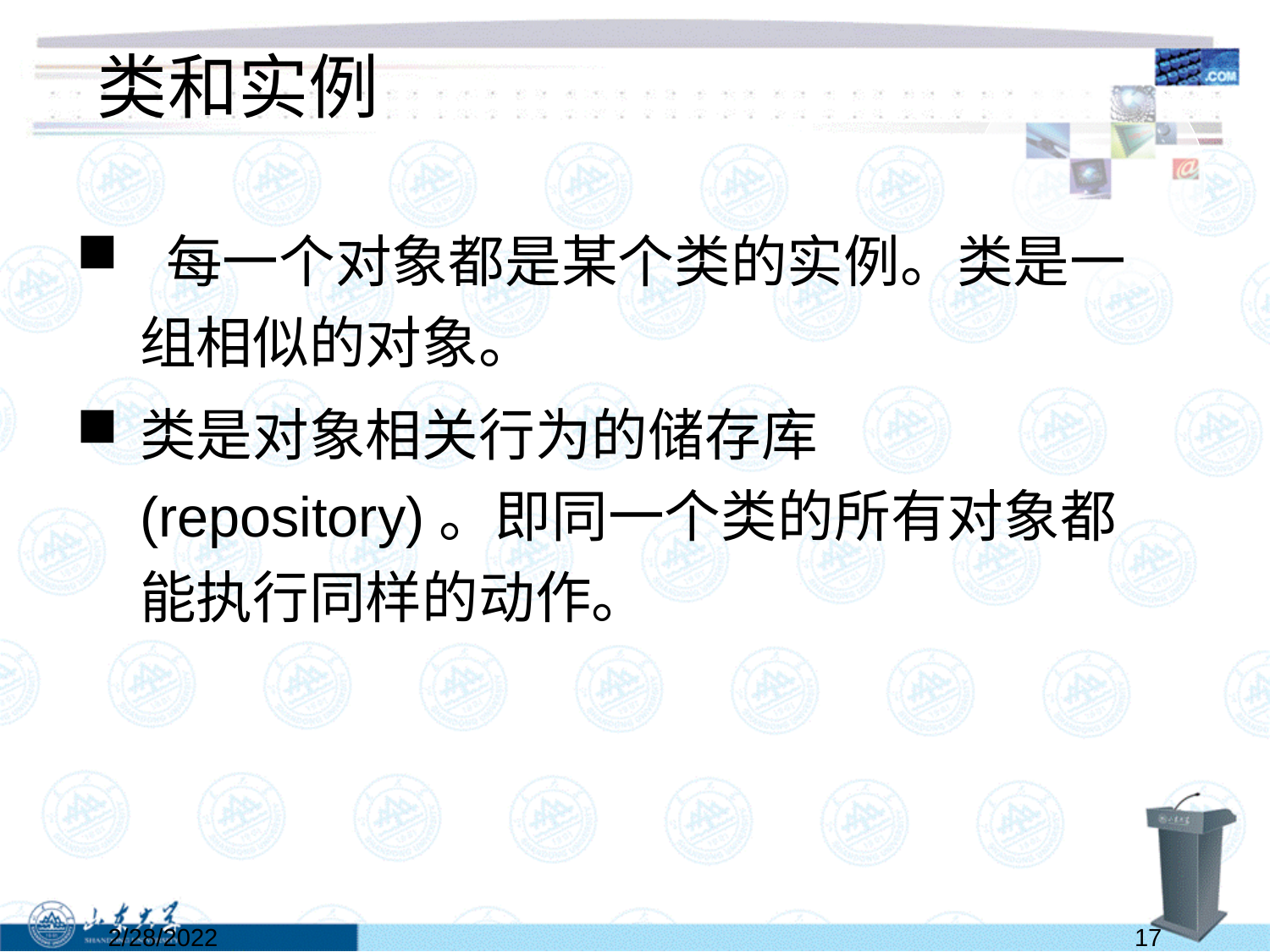

# 类和实例
 每一个对象都是某个类的实例。类是一组相似的对象。
类是对象相关行为的储存库(repository)。即同一个类的所有对象都能执行同样的动作。
2/28/2022
17